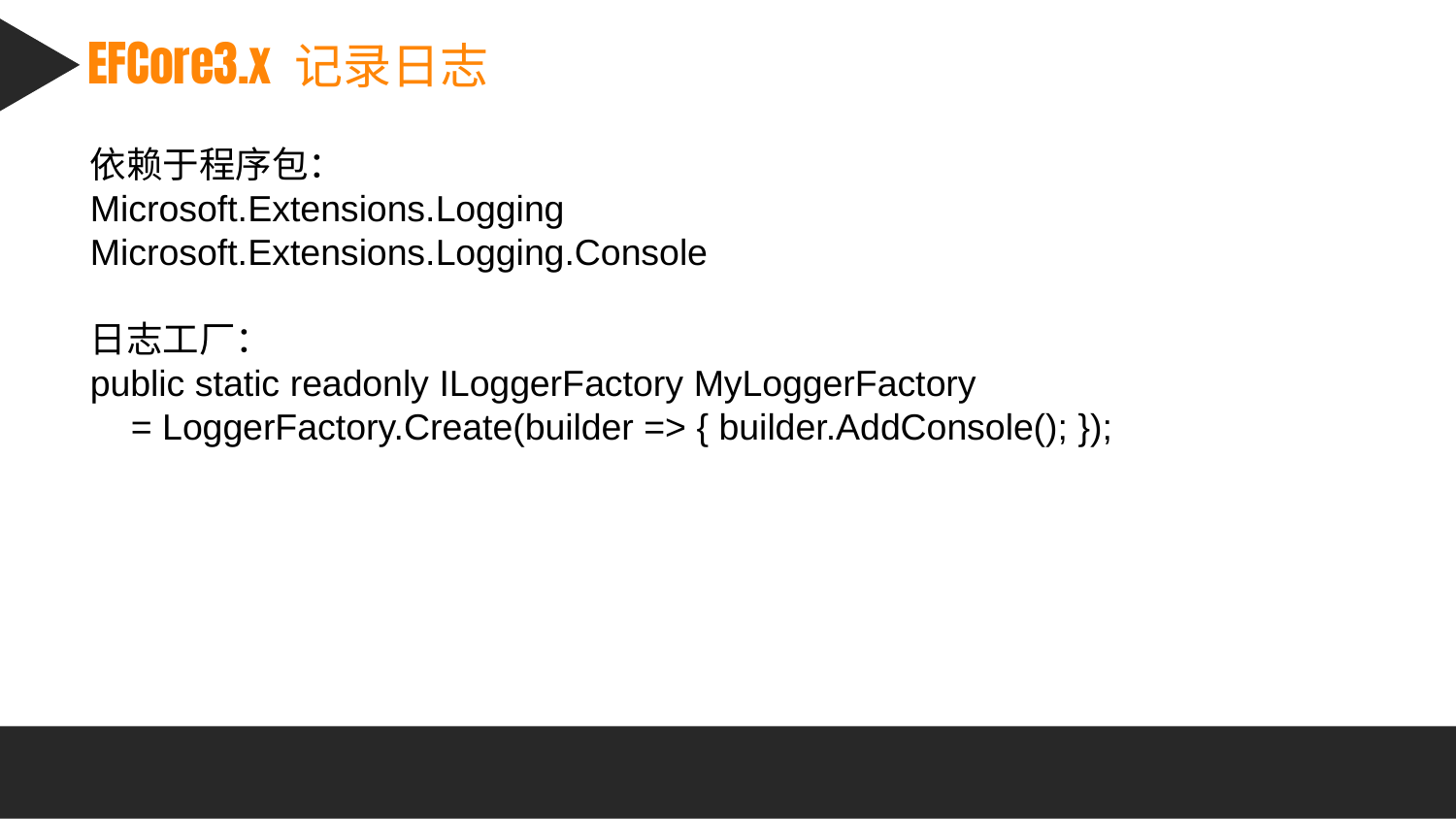

EFCore3.x 记录日志
依赖于程序包：
Microsoft.Extensions.Logging
Microsoft.Extensions.Logging.Console

日志工厂：
public static readonly ILoggerFactory MyLoggerFactory
    = LoggerFactory.Create(builder => { builder.AddConsole(); });